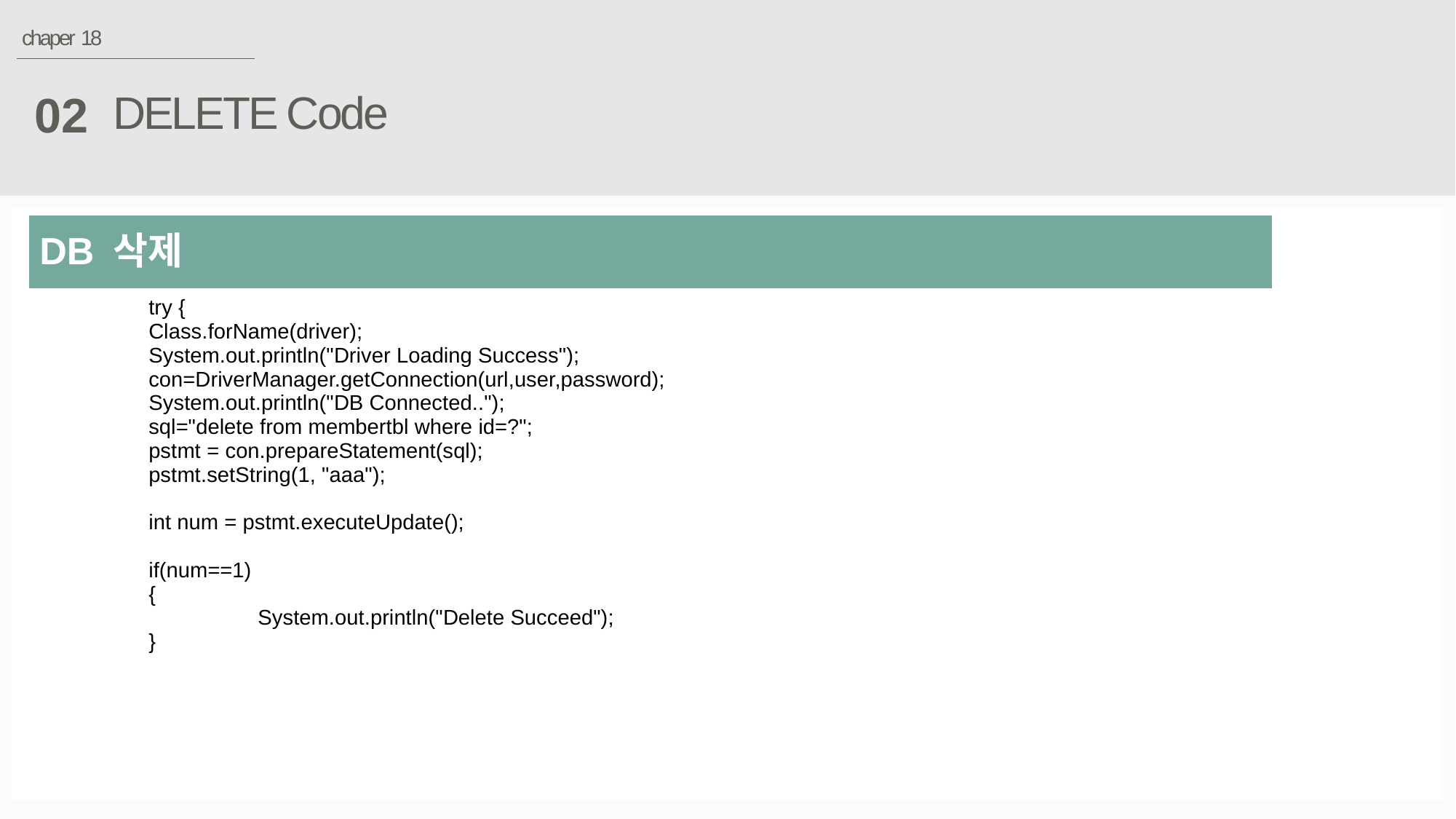

chaper  18
DELETE Code
02

| DB 삭제 |
| --- |
| try { Class.forName(driver); System.out.println("Driver Loading Success"); con=DriverManager.getConnection(url,user,password); System.out.println("DB Connected.."); sql="delete from membertbl where id=?"; pstmt = con.prepareStatement(sql); pstmt.setString(1, "aaa"); int num = pstmt.executeUpdate(); if(num==1) { System.out.println("Delete Succeed"); } |